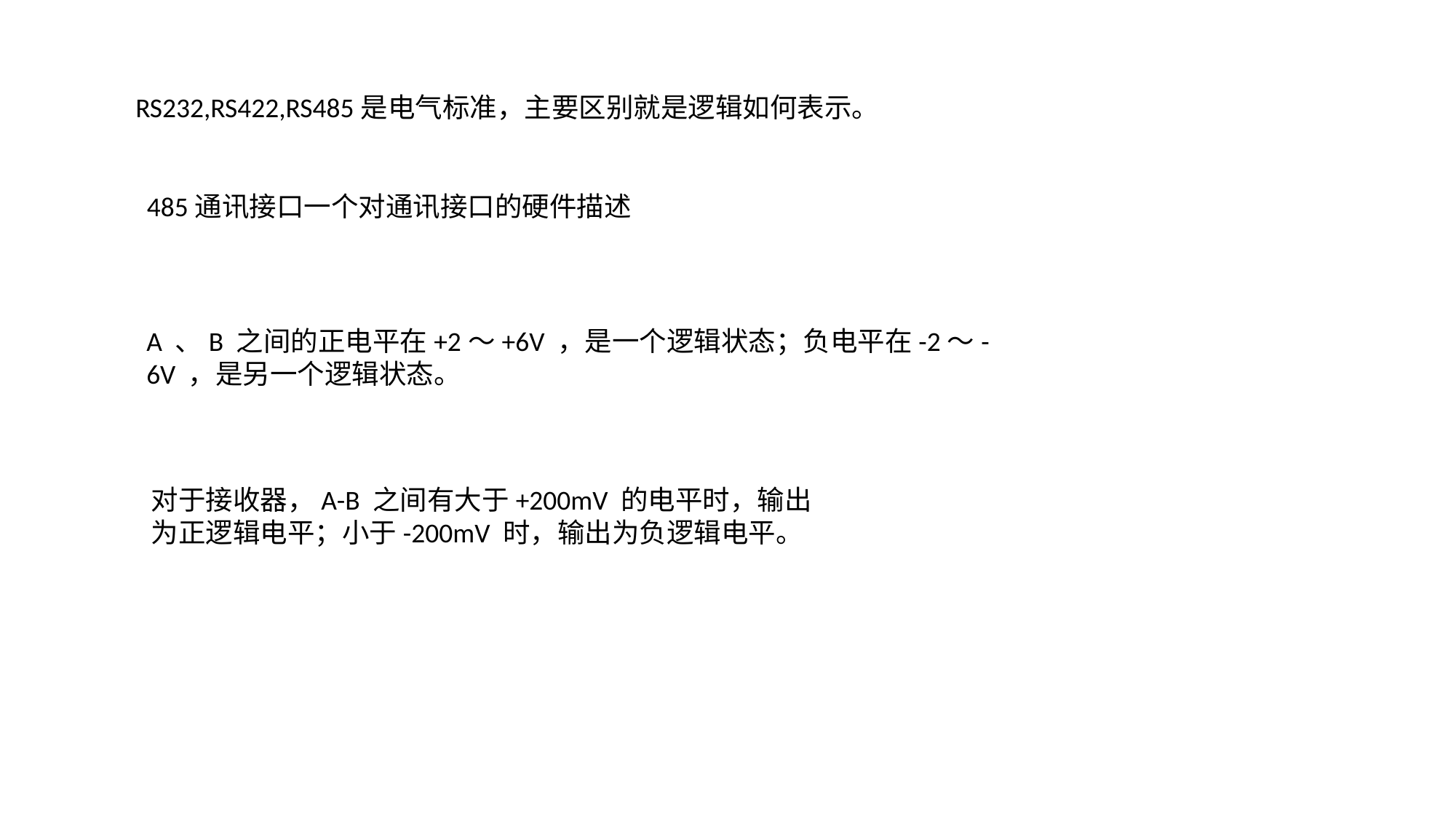

RS232,RS422,RS485是电气标准，主要区别就是逻辑如何表示。
485通讯接口一个对通讯接口的硬件描述
A 、B 之间的正电平在+2～+6V ，是一个逻辑状态；负电平在-2～-6V ，是另一个逻辑状态。
对于接收器，A-B 之间有大于+200mV 的电平时，输出为正逻辑电平；小于-200mV 时，输出为负逻辑电平。